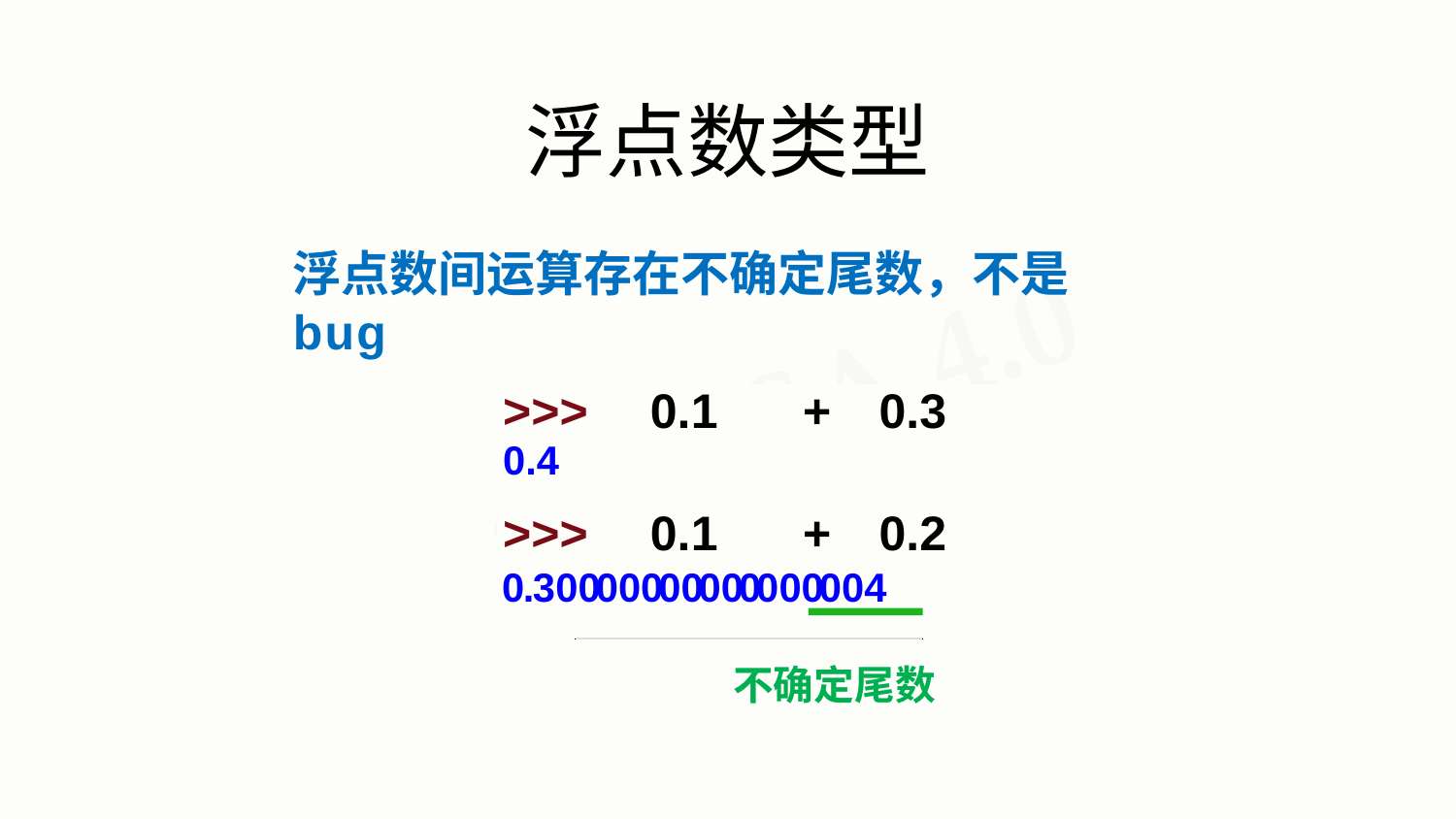

# 浮点数类型
浮点数间运算存在不确定尾数，不是bug

| >>> 0.4 | 0.1 | + | 0.3 |
| --- | --- | --- | --- |
| >>> | 0.1 | + | 0.2 |
0.30000000000000004

  不确定尾数